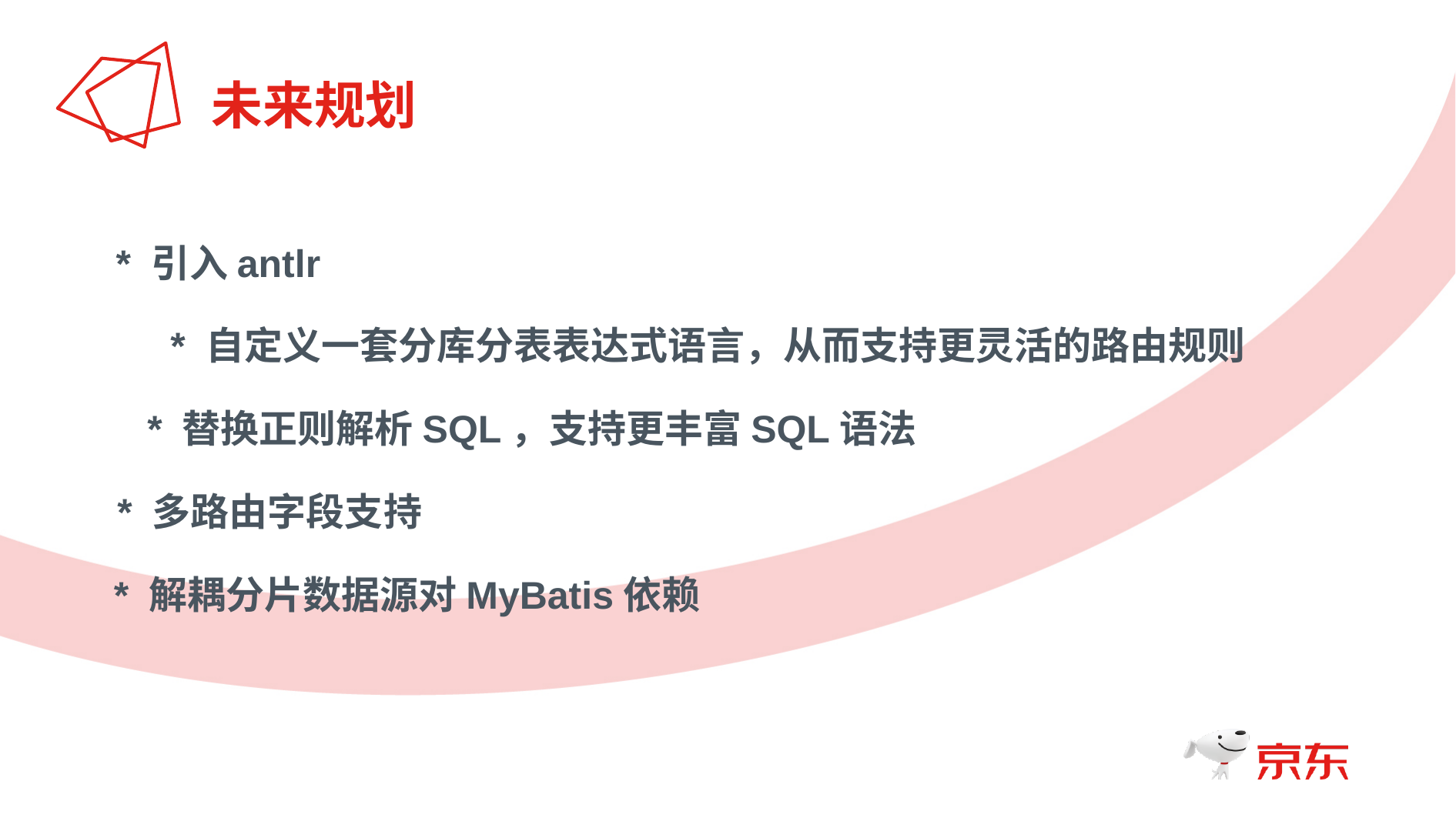

未来规划
* 引入antlr
* 自定义一套分库分表表达式语言，从而支持更灵活的路由规则
* 替换正则解析SQL，支持更丰富SQL语法
* 多路由字段支持
* 解耦分片数据源对MyBatis依赖